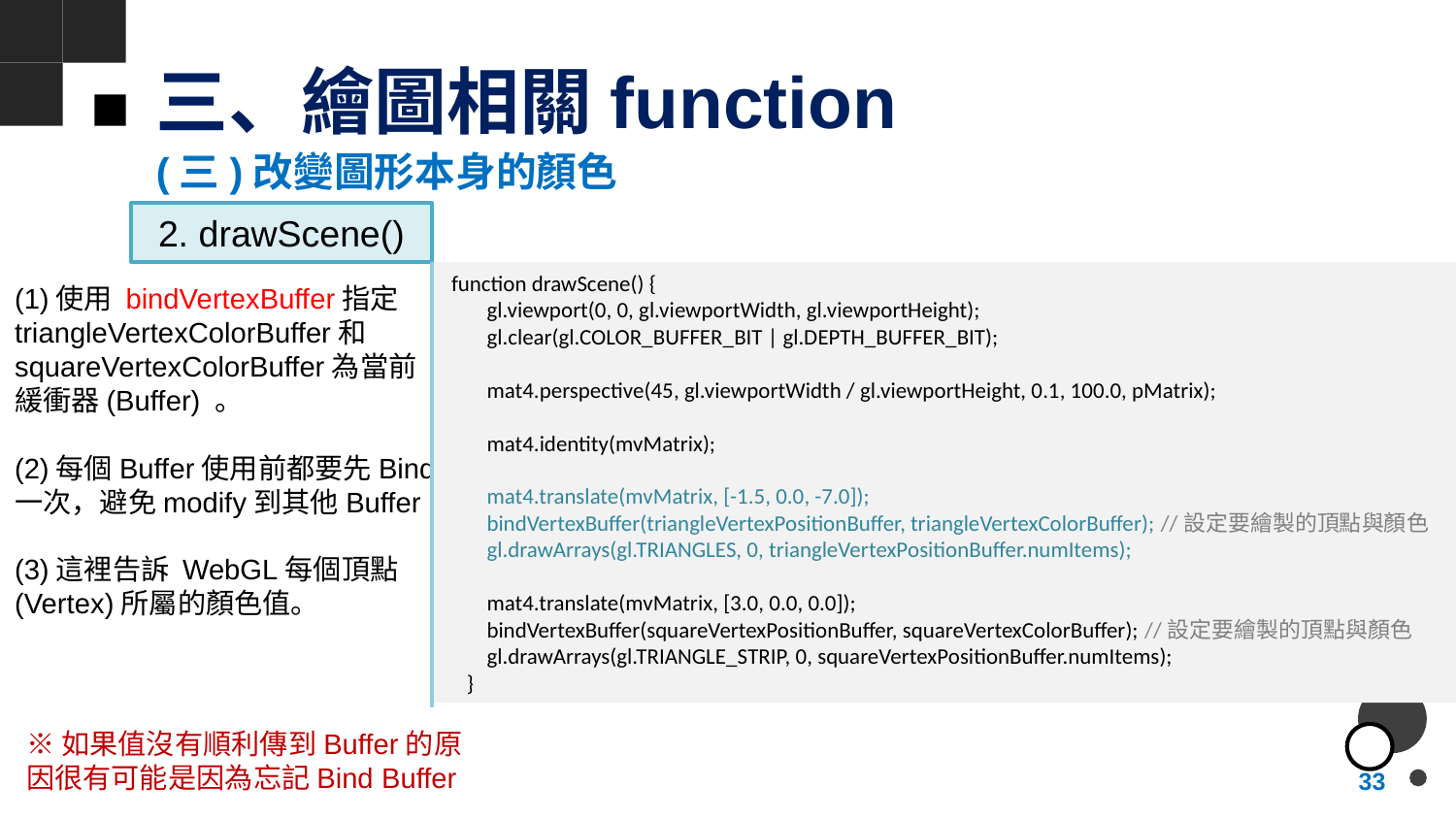

# 三、繪圖相關function
(三)改變圖形本身的顏色
2. drawScene()
 function drawScene() {
        gl.viewport(0, 0, gl.viewportWidth, gl.viewportHeight);
        gl.clear(gl.COLOR_BUFFER_BIT | gl.DEPTH_BUFFER_BIT);

        mat4.perspective(45, gl.viewportWidth / gl.viewportHeight, 0.1, 100.0, pMatrix);

        mat4.identity(mvMatrix);

        mat4.translate(mvMatrix, [-1.5, 0.0, -7.0]);
        bindVertexBuffer(triangleVertexPositionBuffer, triangleVertexColorBuffer); //設定要繪製的頂點與顏色
        gl.drawArrays(gl.TRIANGLES, 0, triangleVertexPositionBuffer.numItems);

        mat4.translate(mvMatrix, [3.0, 0.0, 0.0]);
        bindVertexBuffer(squareVertexPositionBuffer, squareVertexColorBuffer); //設定要繪製的頂點與顏色
        gl.drawArrays(gl.TRIANGLE_STRIP, 0, squareVertexPositionBuffer.numItems);
    }
(1)使用 bindVertexBuffer指定triangleVertexColorBuffer和squareVertexColorBuffer為當前緩衝器(Buffer) 。

(2)每個Buffer使用前都要先Bind一次，避免modify到其他Buffer

(3)這裡告訴 WebGL每個頂點(Vertex)所屬的顏色值。

※如果值沒有順利傳到Buffer的原因很有可能是因為忘記Bind Buffer
33